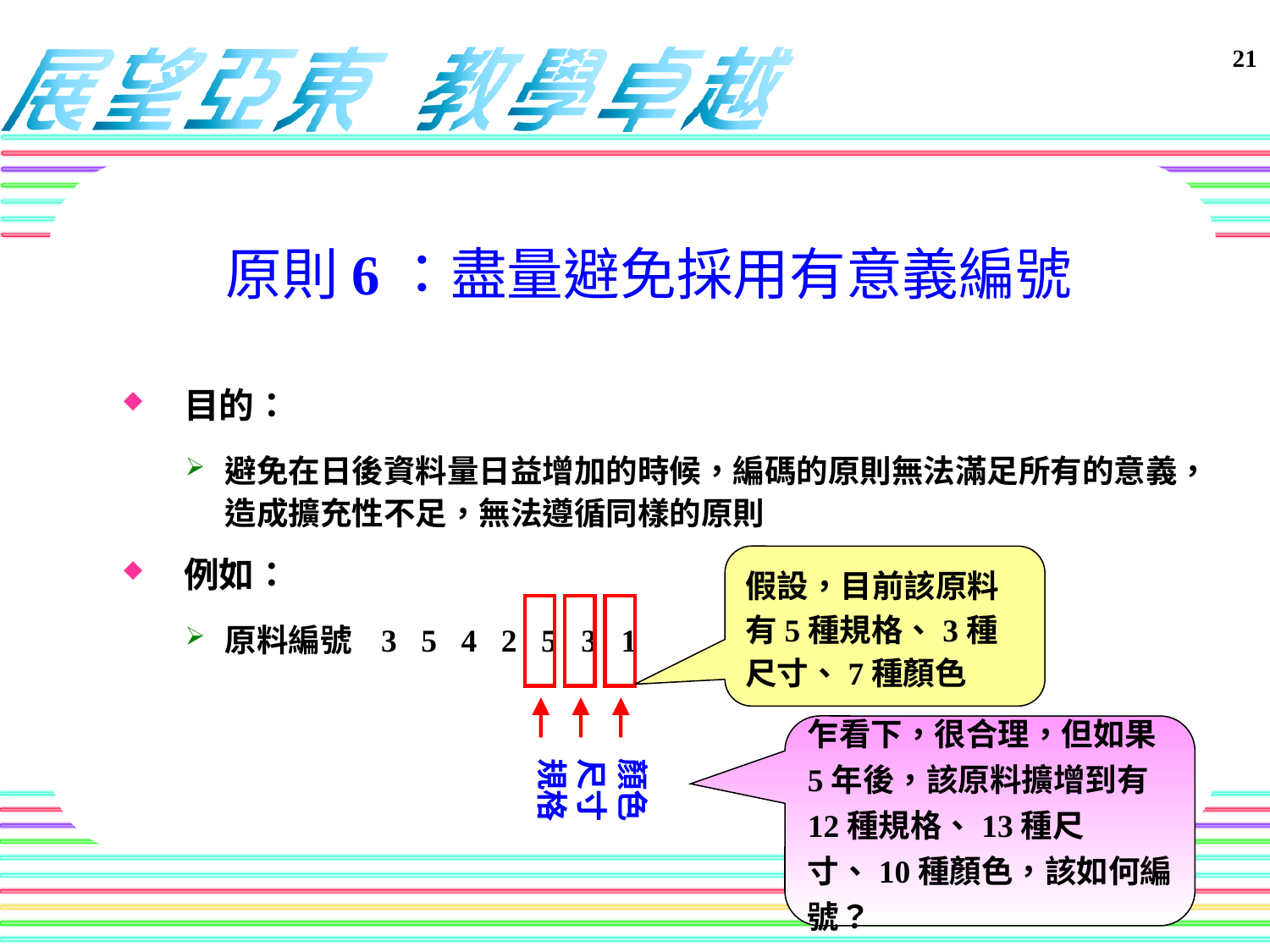

原則6：盡量避免採用有意義編號
目的：
避免在日後資料量日益增加的時候，編碼的原則無法滿足所有的意義，造成擴充性不足，無法遵循同樣的原則
例如：
原料編號   3   5   4   2   5   3   1
假設，目前該原料有5種規格、3種尺寸、7種顏色

乍看下，很合理，但如果5年後，該原料擴增到有12種規格、13種尺寸、10種顏色，該如何編號？
規格
尺寸
顏色